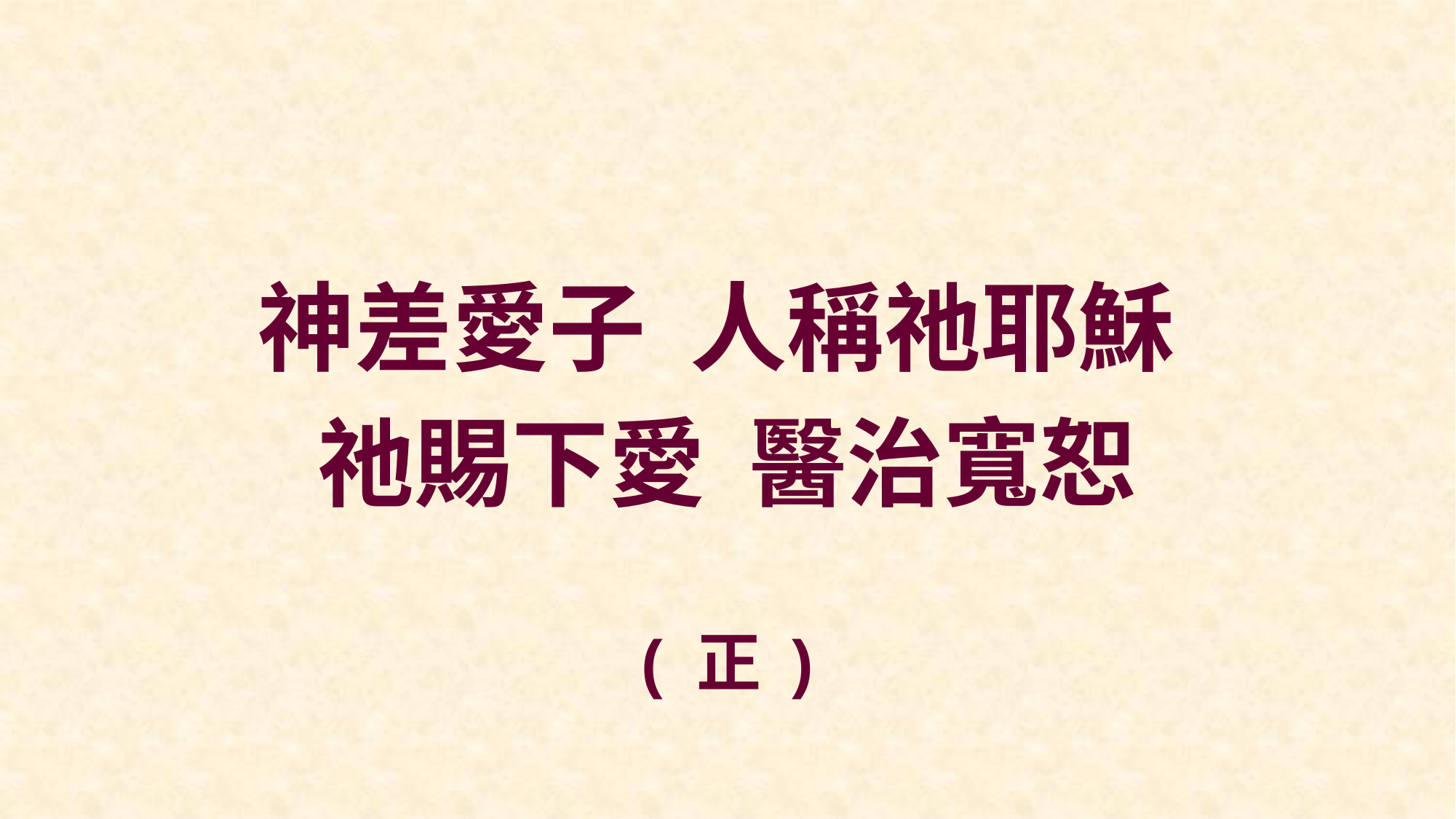

神差愛子  人稱祂耶穌
祂賜下愛  醫治寬恕
( 正 )